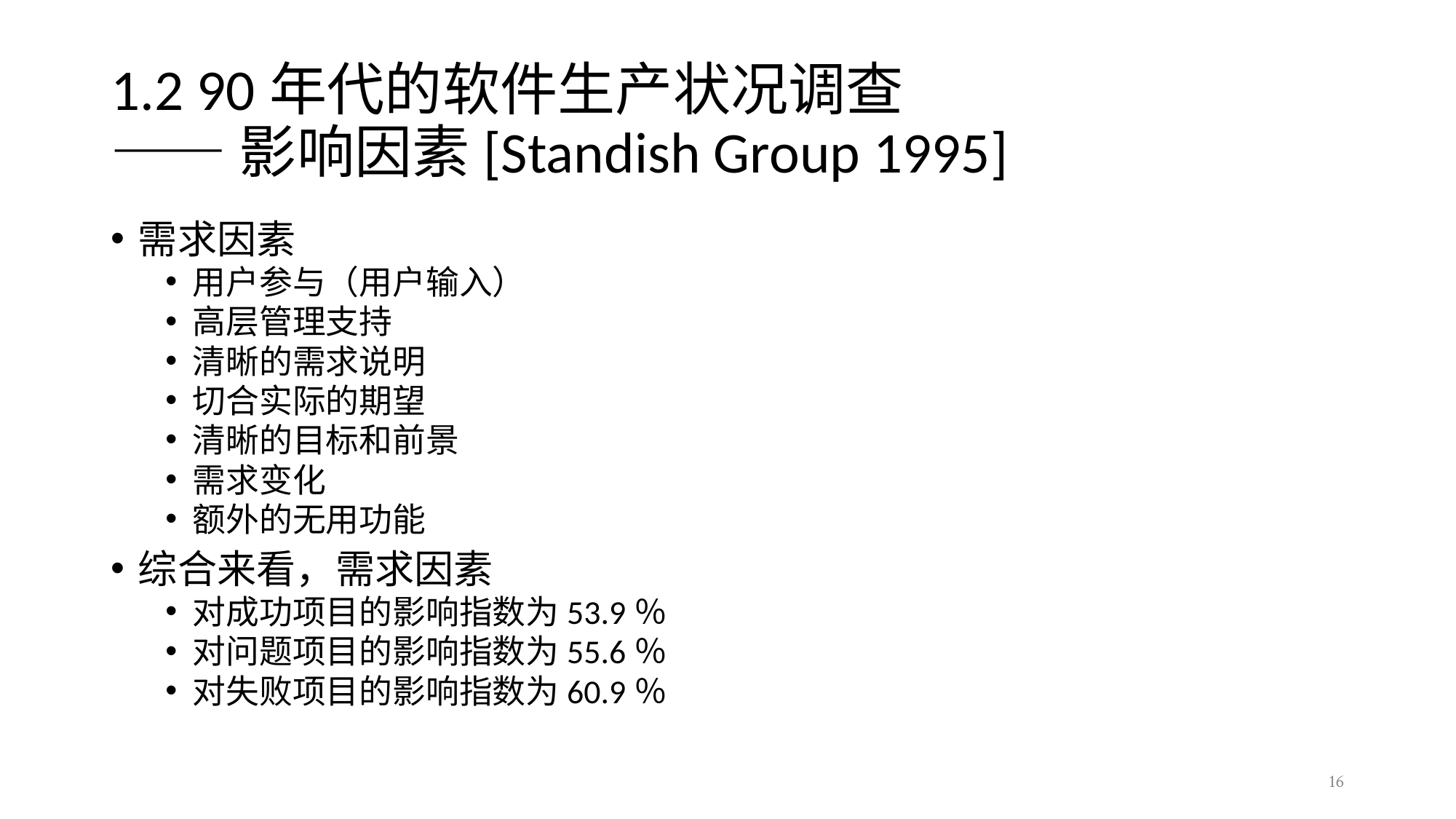

# 1.2 90年代的软件生产状况调查 —— 影响因素[Standish Group 1995]
需求因素
用户参与（用户输入）
高层管理支持
清晰的需求说明
切合实际的期望
清晰的目标和前景
需求变化
额外的无用功能
综合来看，需求因素
对成功项目的影响指数为53.9％
对问题项目的影响指数为55.6％
对失败项目的影响指数为60.9％
16